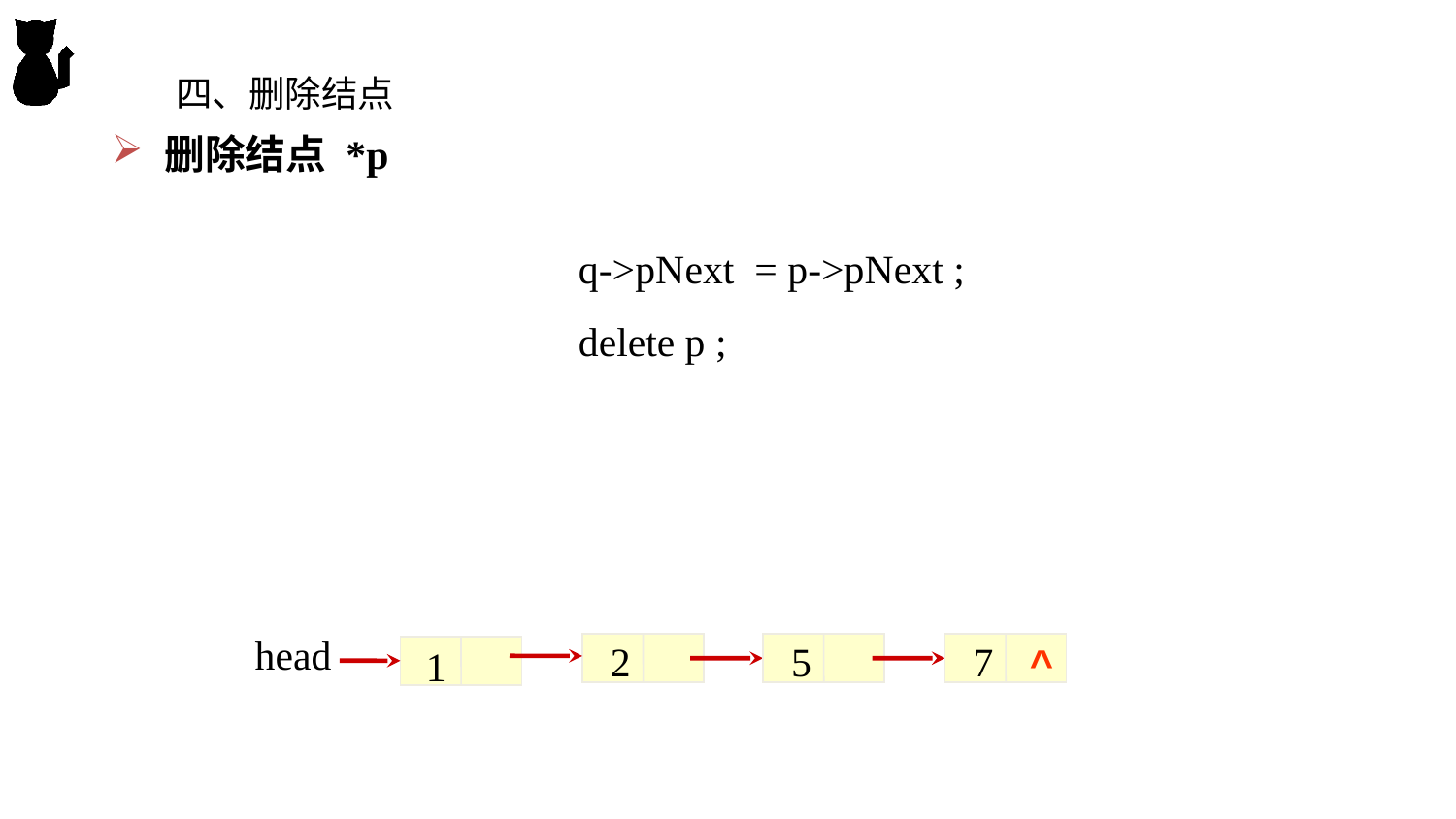

四、删除结点

 删除结点 *p
q->pNext  = p->pNext ;
delete p ;
head
2

5
7

^
1